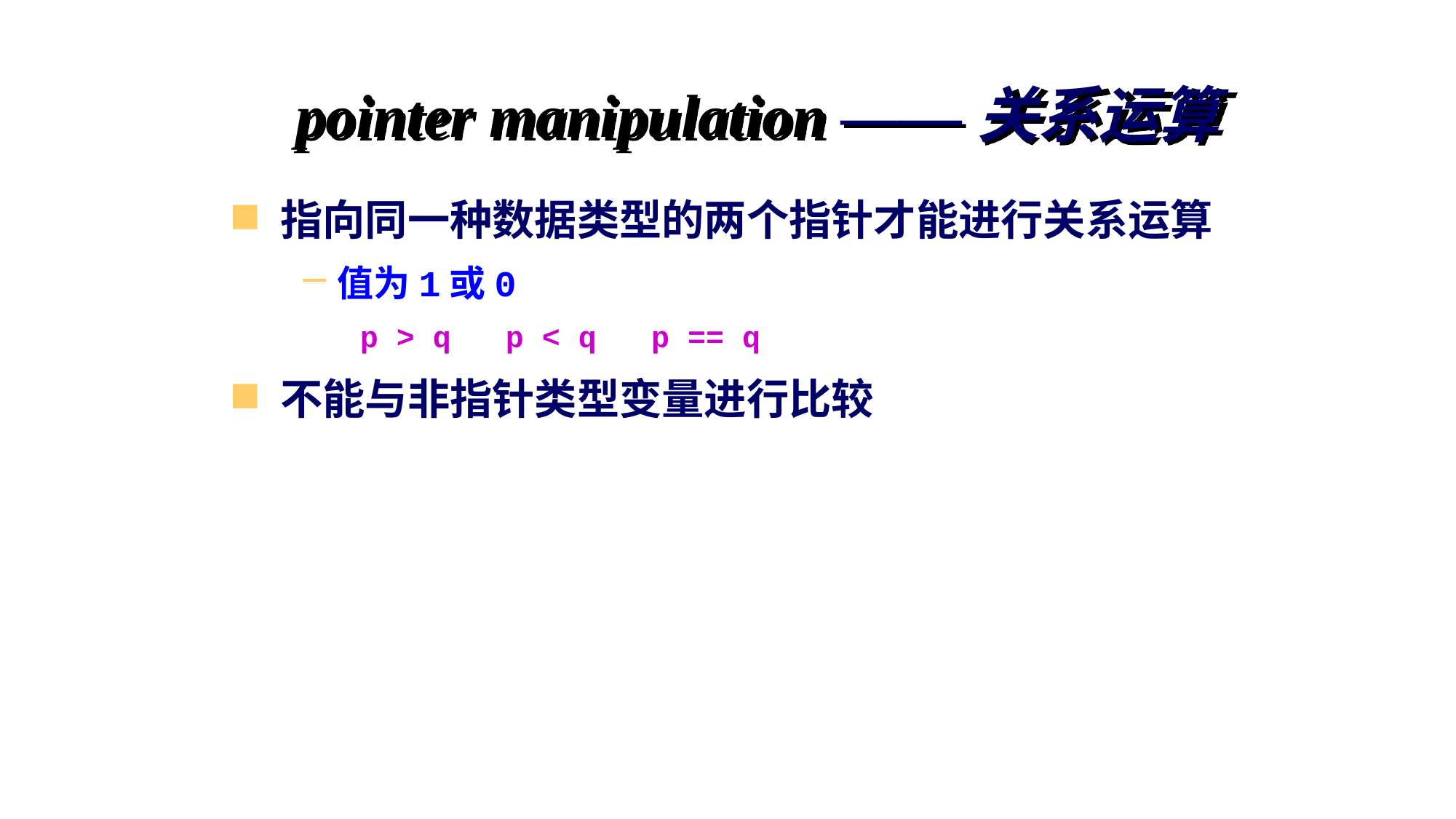

# pointer manipulation ——关系运算
指向同一种数据类型的两个指针才能进行关系运算
值为1或0
p > q   p < q   p == q
不能与非指针类型变量进行比较